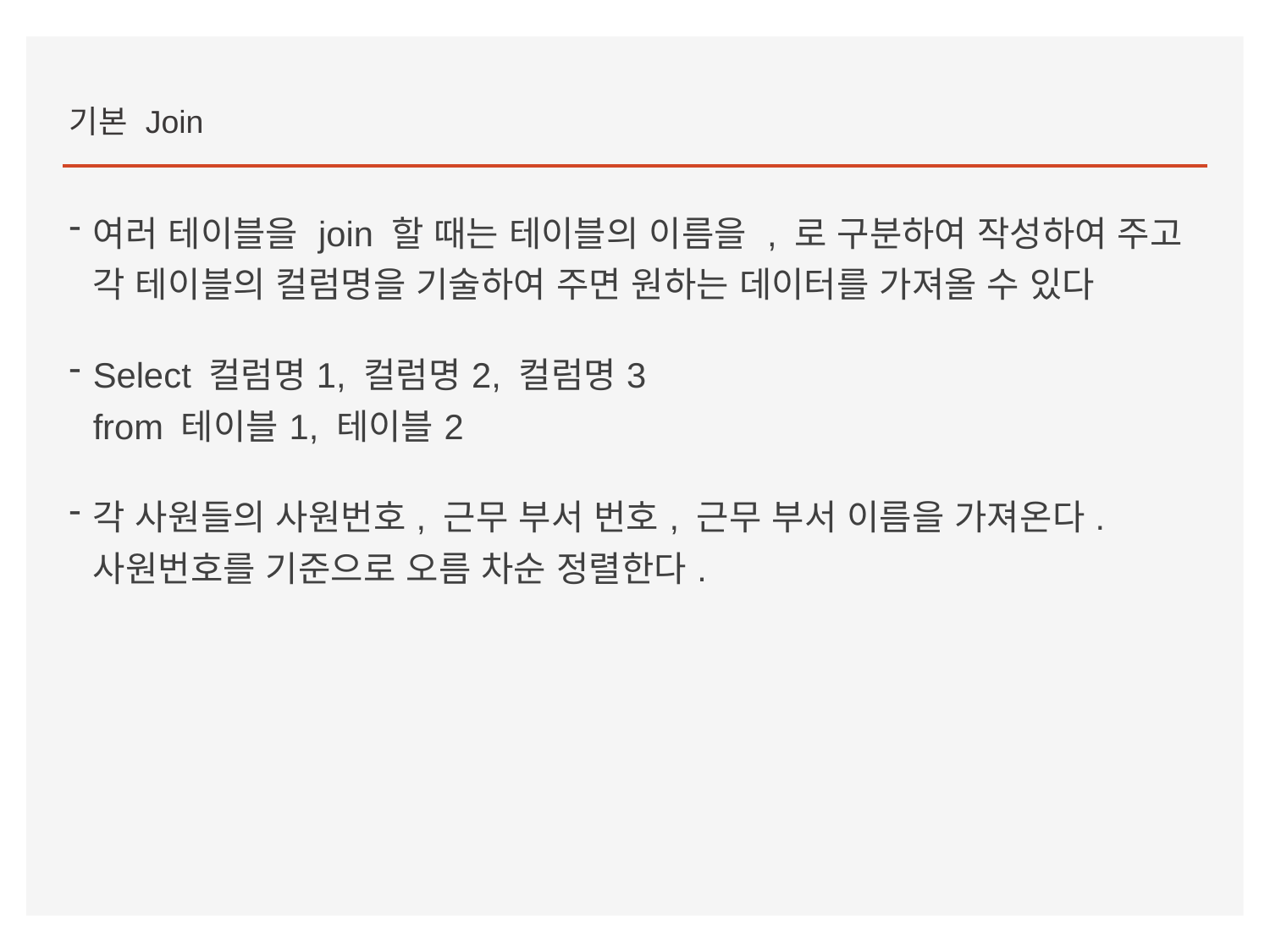

기본 Join
여러 테이블을 join 할 때는 테이블의 이름을 , 로 구분하여 작성하여 주고 각 테이블의 컬럼명을 기술하여 주면 원하는 데이터를 가져올 수 있다
Select 컬럼명1, 컬럼명2, 컬럼명3
from 테이블1, 테이블2
각 사원들의 사원번호, 근무 부서 번호, 근무 부서 이름을 가져온다. 사원번호를 기준으로 오름 차순 정렬한다.